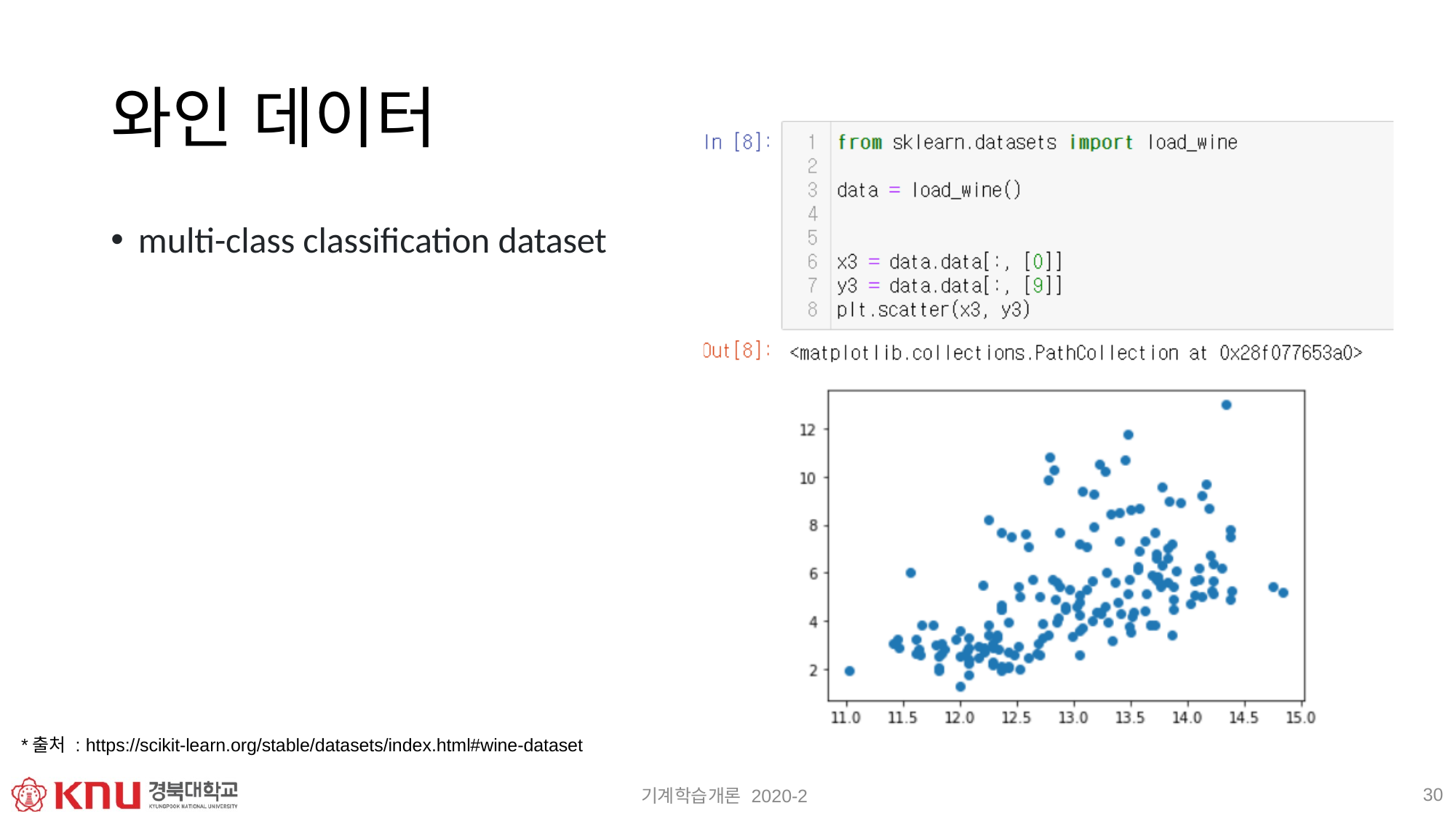

# 와인 데이터

multi-class classification dataset
*출처 : https://scikit-learn.org/stable/datasets/index.html#wine-dataset
30
기계학습개론 2020-2